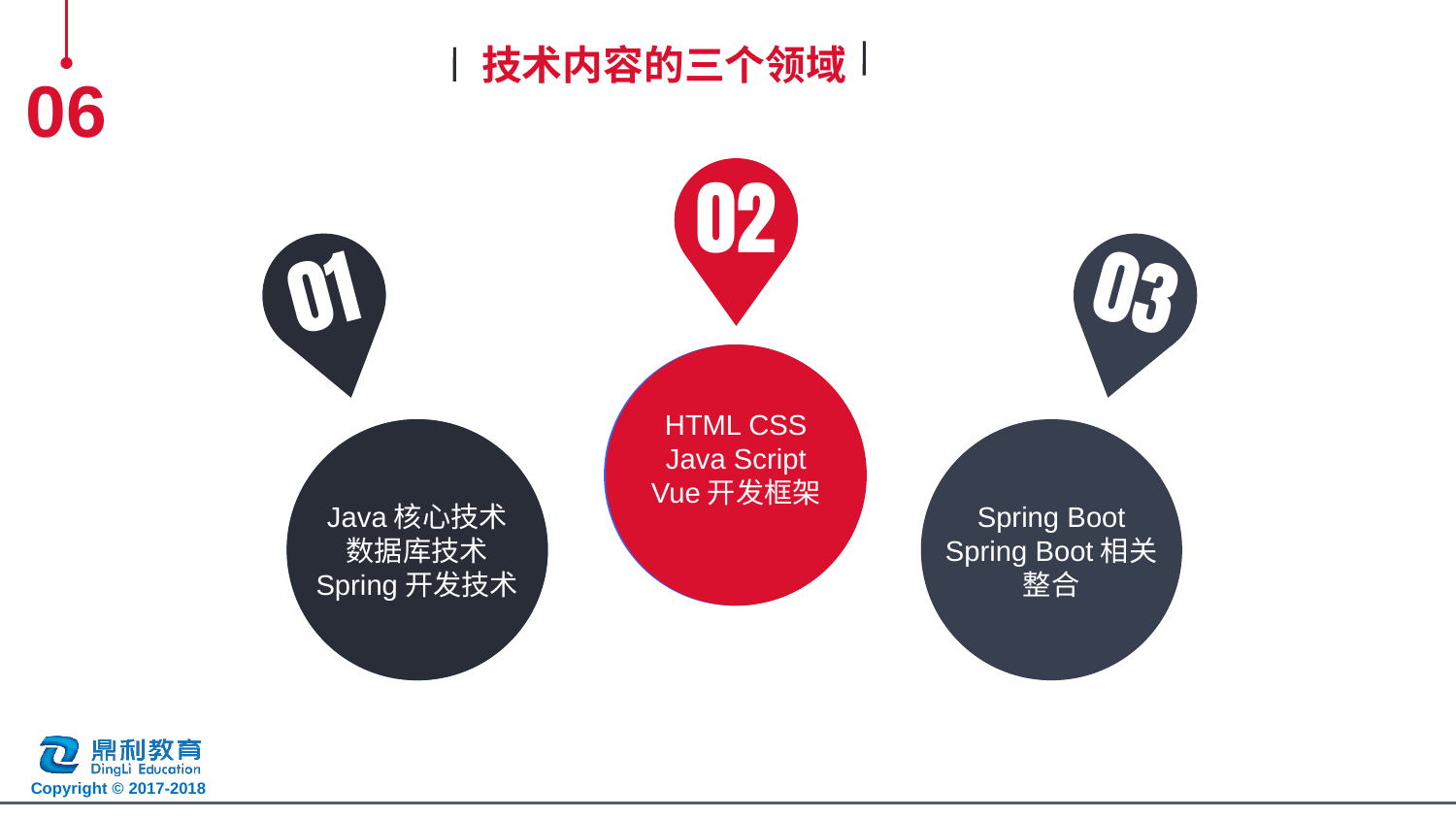

技术内容的三个领域
06
02

01

03

添加文字内容
添加文字内容
添加文字内容
HTML CSS
Java Script
Vue开发框架

添加文字内容
添加文字内容
添加文字内容
Java核心技术
数据库技术
Spring开发技术
添加文字内容
添加文字内容
添加文字内容
Spring Boot
Spring Boot相关
整合